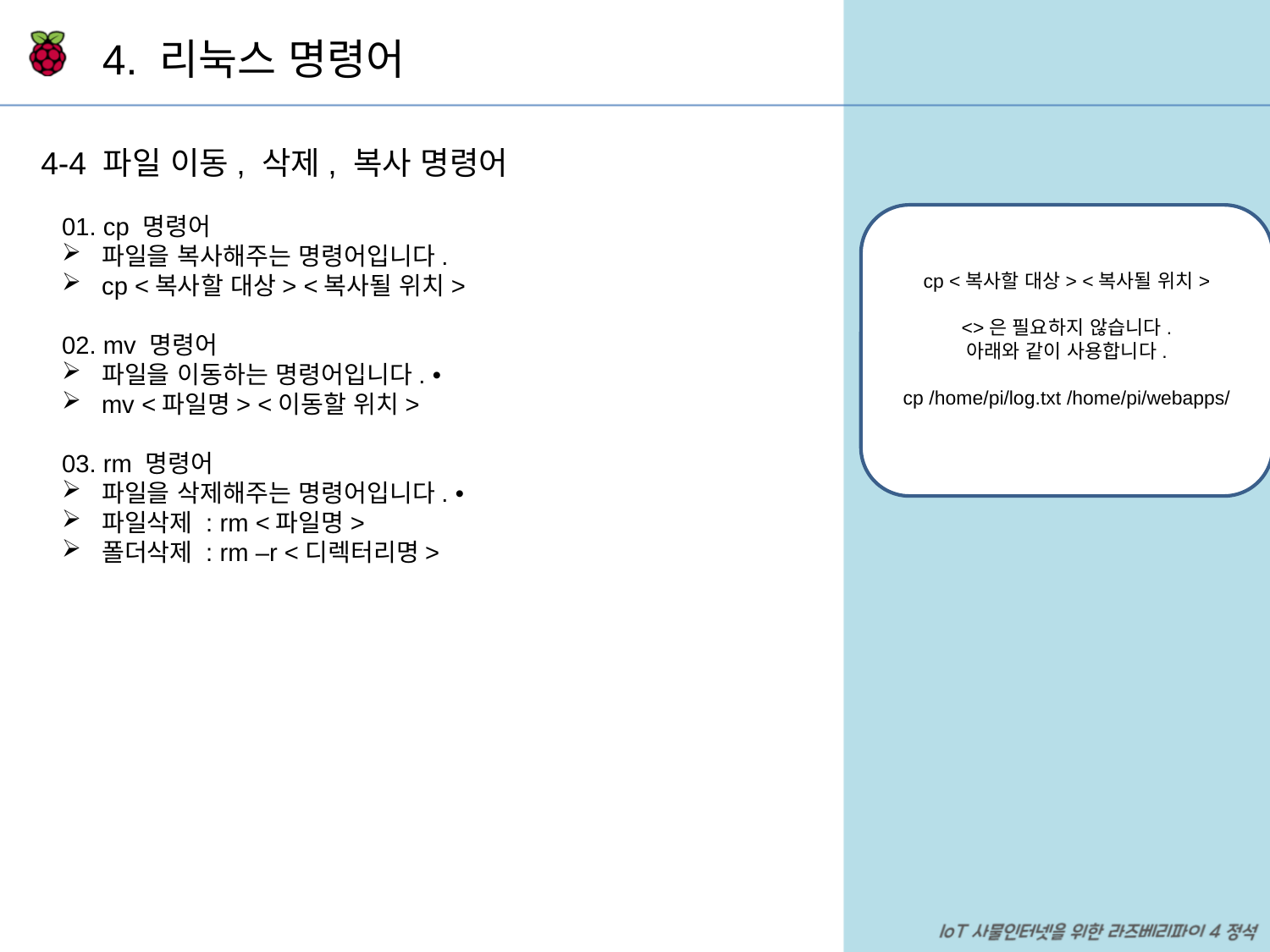

4. 리눅스 명령어
4-4 파일 이동, 삭제, 복사 명령어
01. cp 명령어
파일을 복사해주는 명령어입니다.
cp <복사할 대상> <복사될 위치>

02. mv 명령어
파일을 이동하는 명령어입니다. •
mv <파일명> <이동할 위치>

03. rm 명령어
파일을 삭제해주는 명령어입니다. •
파일삭제 : rm <파일명>
폴더삭제 : rm –r <디렉터리명>
cp <복사할 대상> <복사될 위치>

<>은 필요하지 않습니다.
아래와 같이 사용합니다.

cp /home/pi/log.txt /home/pi/webapps/